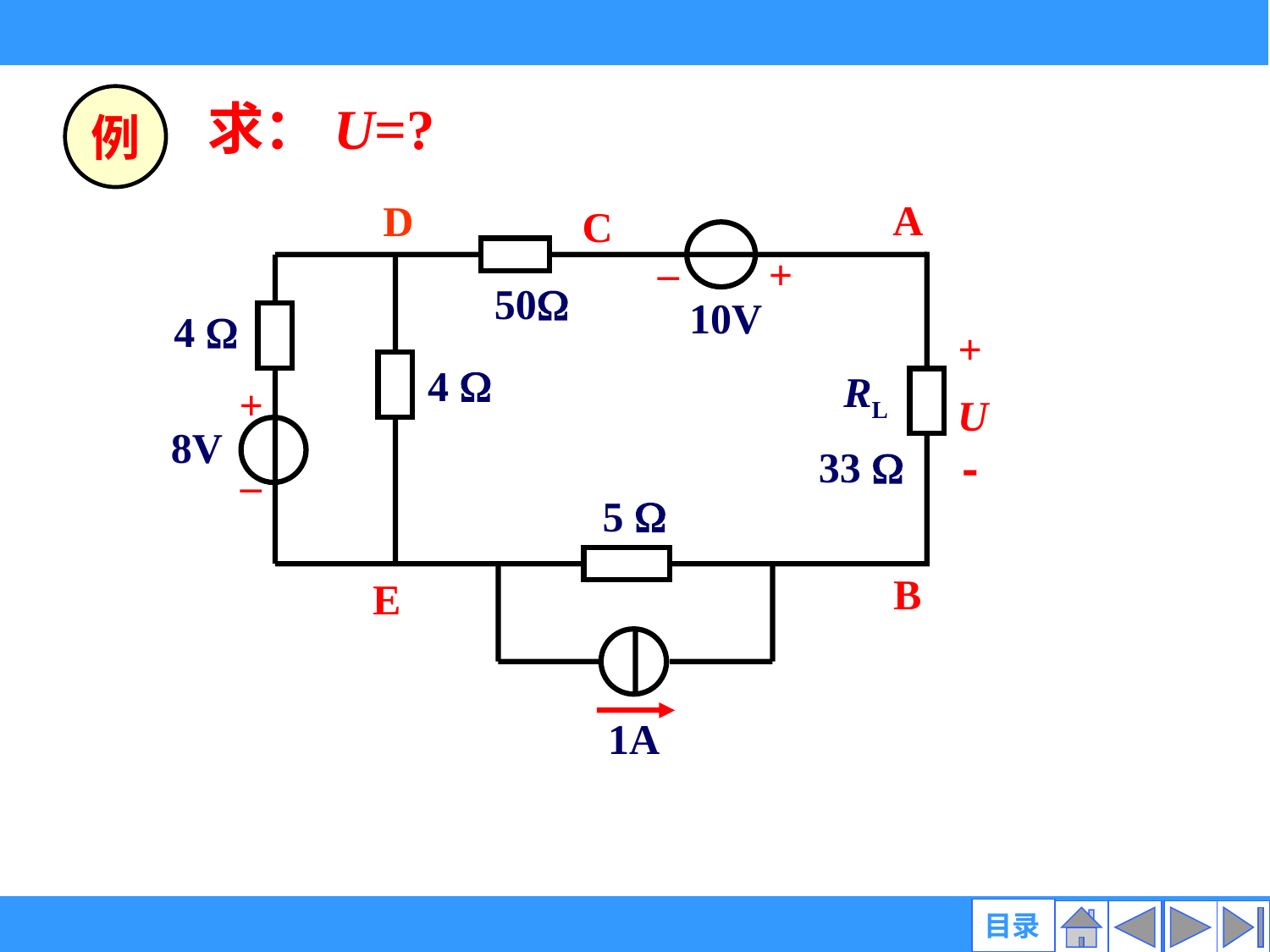

例
求：U=?
A
D
C

_

+

50Ω
10V
4 Ω

+
-

4 Ω
RL

+
U
8V

33 Ω
_
5 Ω

B

E

1A